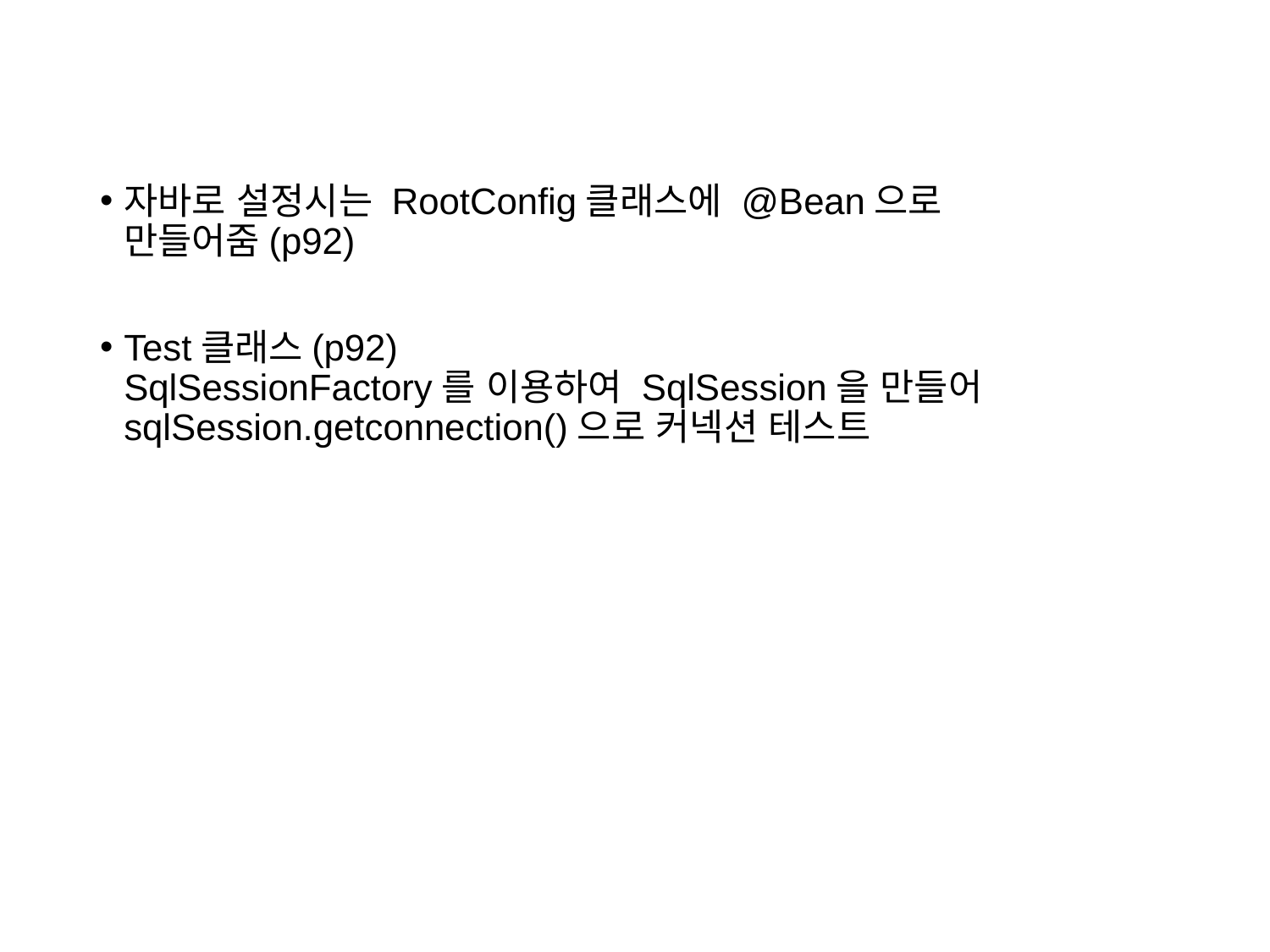

자바로 설정시는 RootConfig클래스에 @Bean으로
만들어줌(p92)

Test클래스(p92)
SqlSessionFactory를 이용하여 SqlSession을 만들어
sqlSession.getconnection()으로 커넥션 테스트